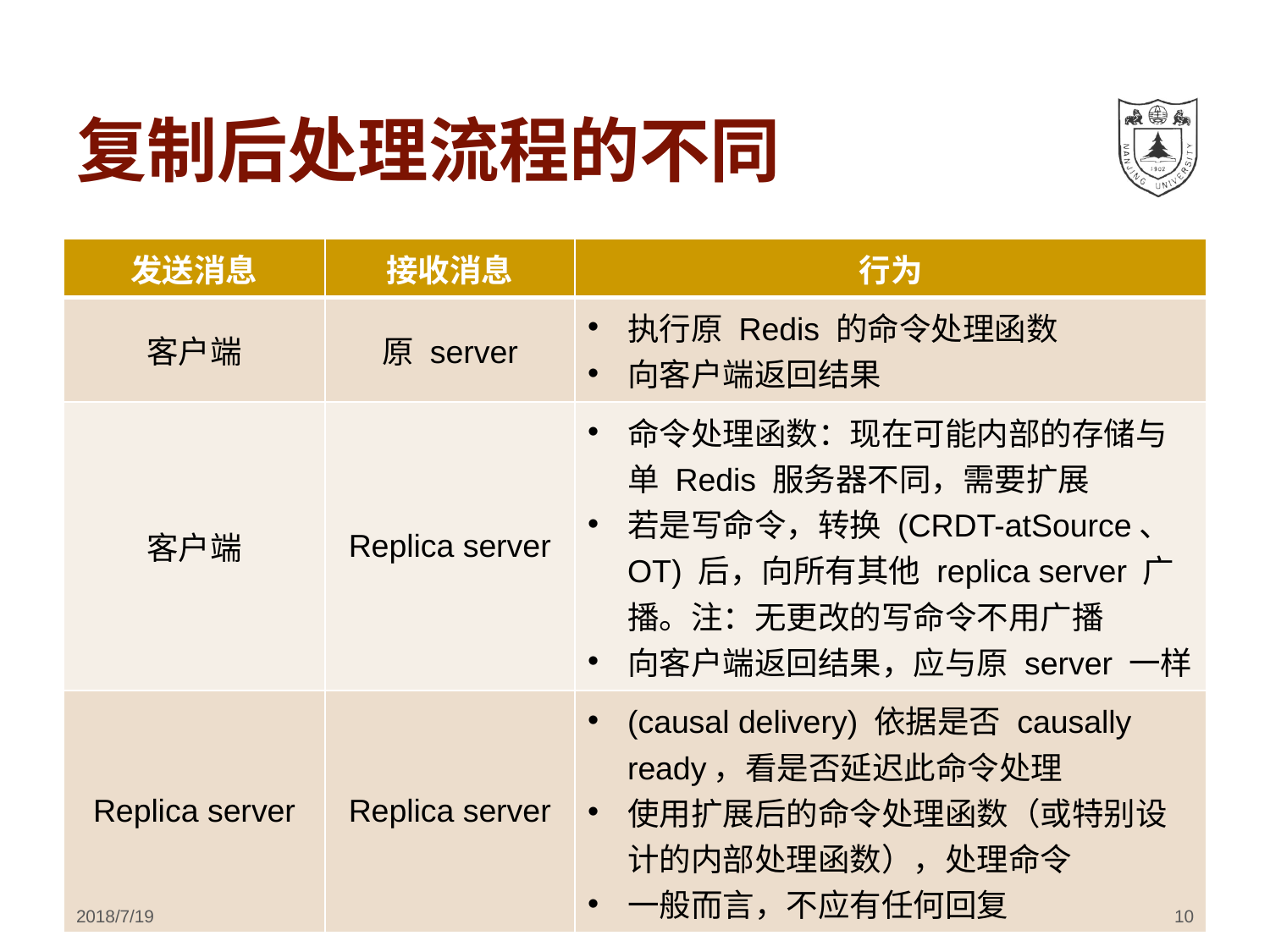

# 复制后处理流程的不同
| 发送消息 | 接收消息 | 行为 |
| --- | --- | --- |
| 客户端 | 原 server | 执行原 Redis 的命令处理函数 向客户端返回结果 |
| 客户端 | Replica server | 命令处理函数：现在可能内部的存储与单 Redis 服务器不同，需要扩展 若是写命令，转换 (CRDT-atSource、OT) 后，向所有其他 replica server 广播。注：无更改的写命令不用广播 向客户端返回结果，应与原 server 一样 |
| Replica server | Replica server | (causal delivery) 依据是否 causally ready，看是否延迟此命令处理 使用扩展后的命令处理函数（或特别设计的内部处理函数），处理命令 一般而言，不应有任何回复 |
2018/7/19

10